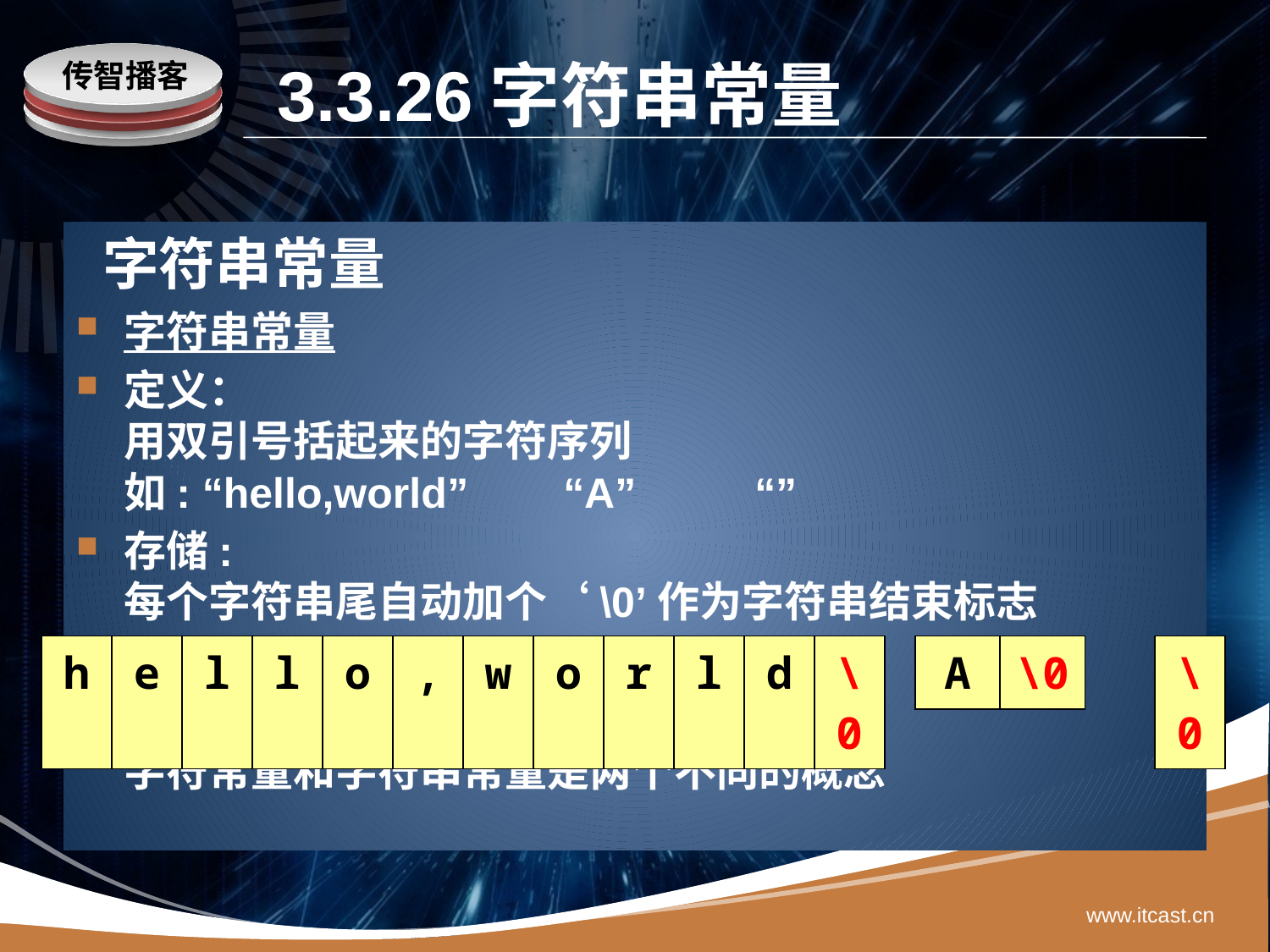

# 3.3.26字符串常量

 字符串常量
字符串常量
定义：
用双引号括起来的字符序列
如: “hello,world”        “A”          “”
存储:
每个字符串尾自动加个‘\0’作为字符串结束标志

注意:
字符常量和字符串常量是两个不同的概念
| h | e | l | l | o | , | w | o | r | l | d | \0 |
| --- | --- | --- | --- | --- | --- | --- | --- | --- | --- | --- | --- |
| A | \0 |
| --- | --- |
| \0 |
| --- |
www.itcast.cn